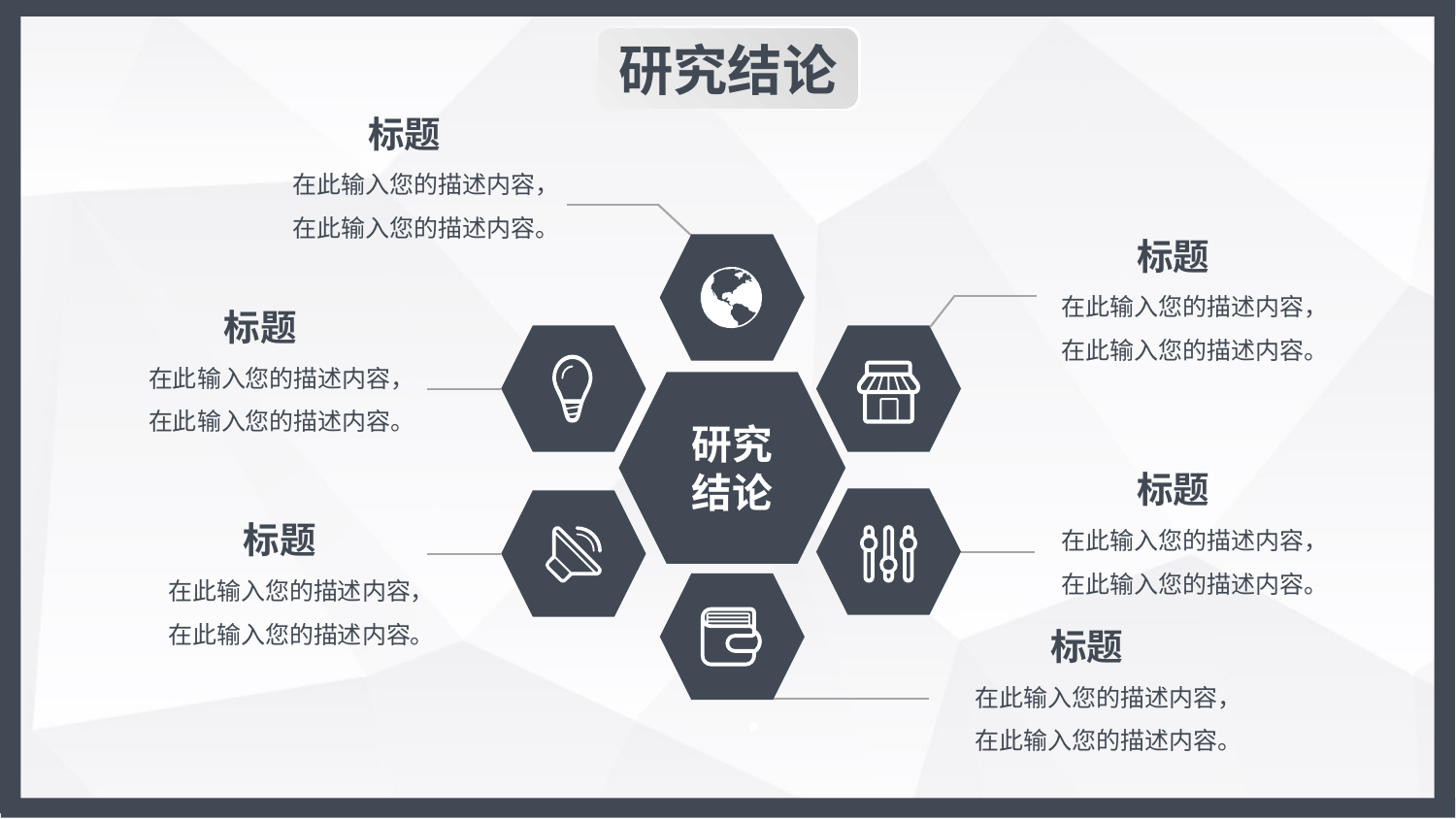

研究结论
             标题
在此输入您的描述内容，在此输入您的描述内容。
             标题
在此输入您的描述内容，在此输入您的描述内容。

             标题
在此输入您的描述内容，在此输入您的描述内容。

研究结论
             标题
在此输入您的描述内容，在此输入您的描述内容。
             标题
在此输入您的描述内容，在此输入您的描述内容。

             标题
在此输入您的描述内容，在此输入您的描述内容。